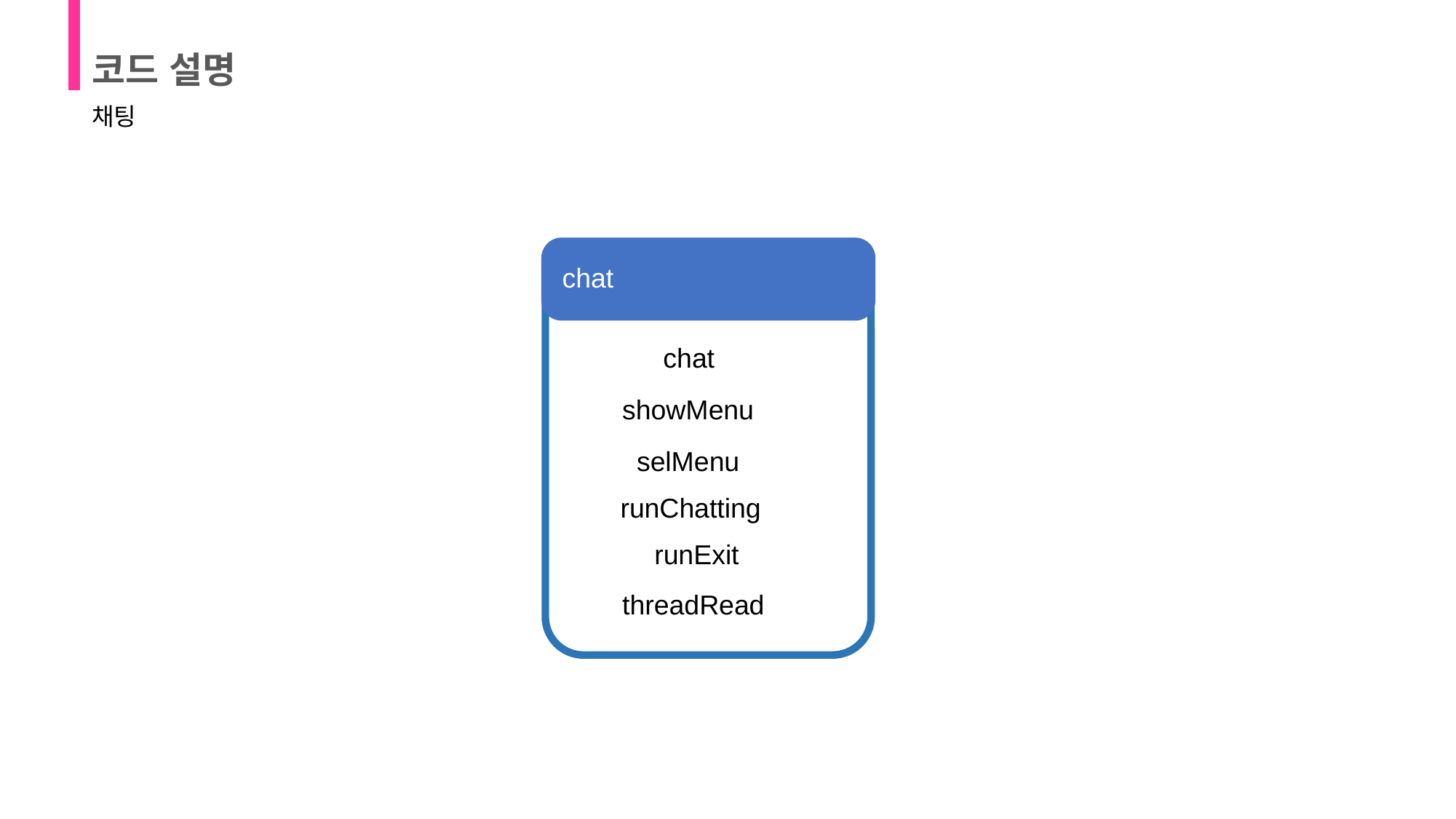

코드 설명
채팅

chat

chat
showMenu
selMenu
runChatting
runExit
threadRead